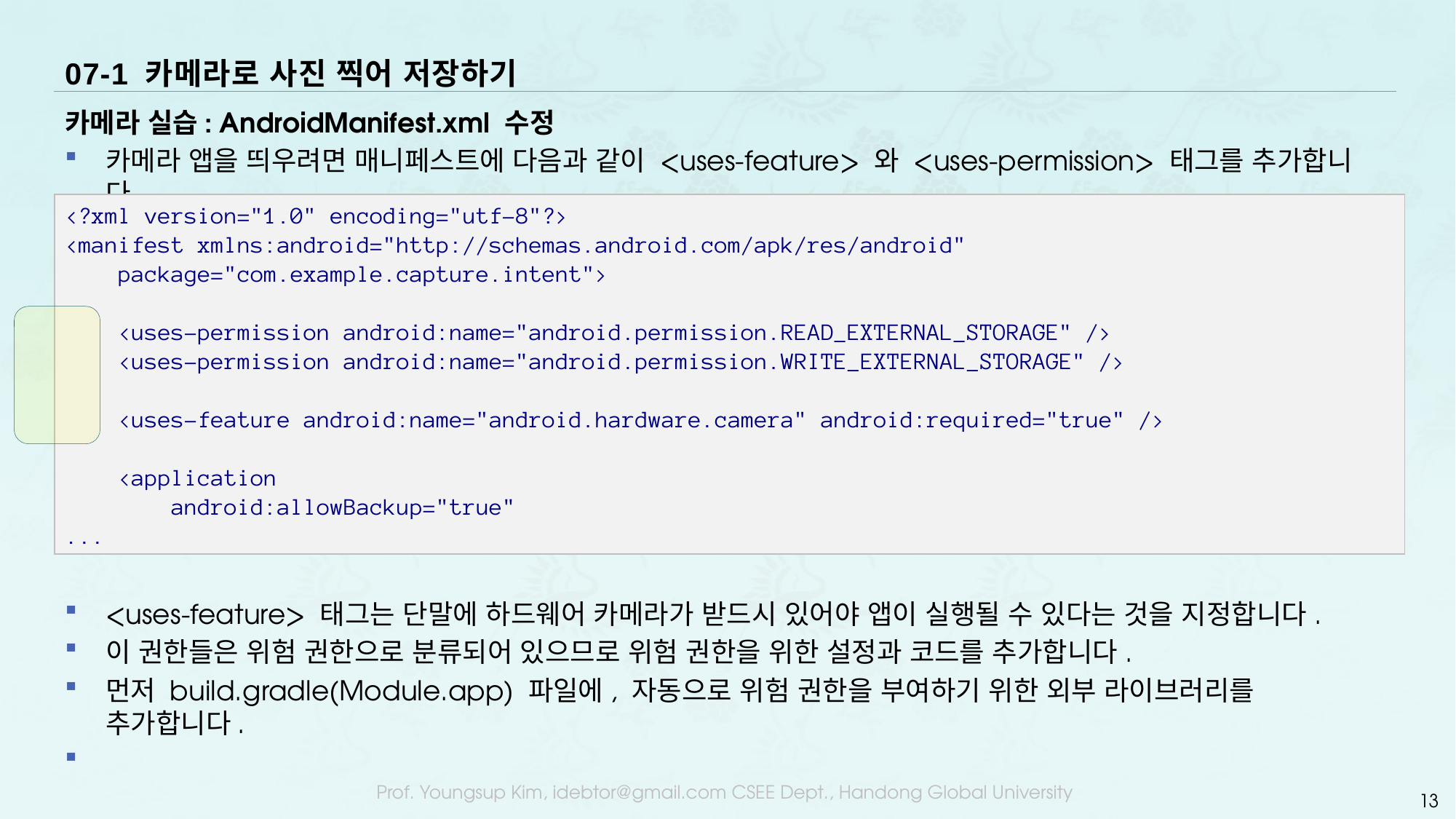

# 07-1 카메라로 사진 찍어 저장하기
카메라 실습: AndroidManifest.xml 수정
카메라 앱을 띄우려면 매니페스트에 다음과 같이 <uses-feature> 와 <uses-permission> 태그를 추가합니다.

<uses-feature> 태그는 단말에 하드웨어 카메라가 받드시 있어야 앱이 실행될 수 있다는 것을 지정합니다.
이 권한들은 위험 권한으로 분류되어 있으므로 위험 권한을 위한 설정과 코드를 추가합니다.
먼저 build.gradle(Module.app) 파일에, 자동으로 위험 권한을 부여하기 위한 외부 라이브러리를 추가합니다.

<?xml version="1.0" encoding="utf-8"?>
<manifest xmlns:android="http://schemas.android.com/apk/res/android"
    package="com.example.capture.intent">

    <uses-permission android:name="android.permission.READ_EXTERNAL_STORAGE" />
    <uses-permission android:name="android.permission.WRITE_EXTERNAL_STORAGE" />

    <uses-feature android:name="android.hardware.camera" android:required="true" />

    <application
        android:allowBackup="true"
...

13